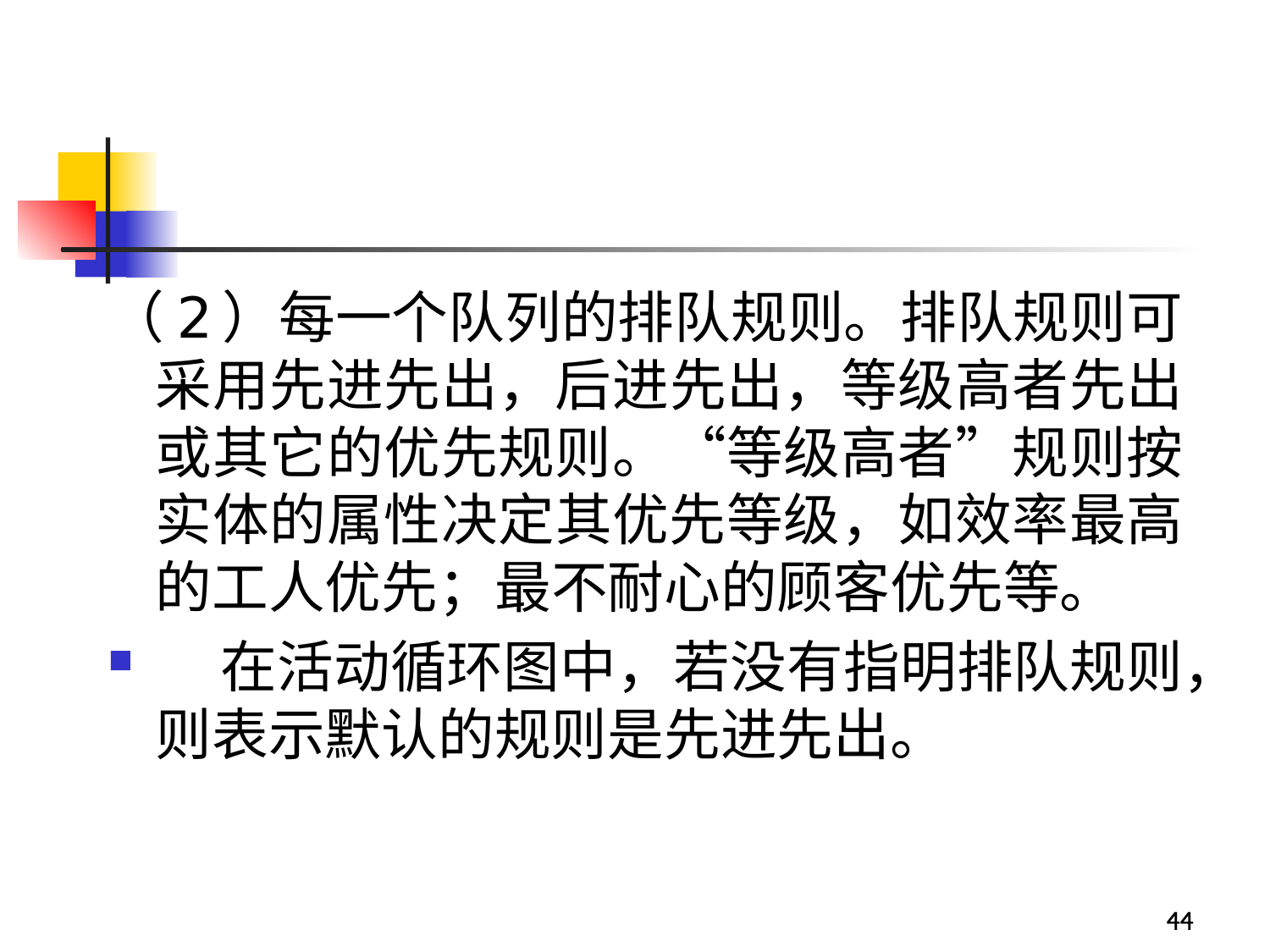

#
（2）每一个队列的排队规则。排队规则可采用先进先出，后进先出，等级高者先出或其它的优先规则。“等级高者”规则按实体的属性决定其优先等级，如效率最高的工人优先；最不耐心的顾客优先等。
    在活动循环图中，若没有指明排队规则，则表示默认的规则是先进先出。
44